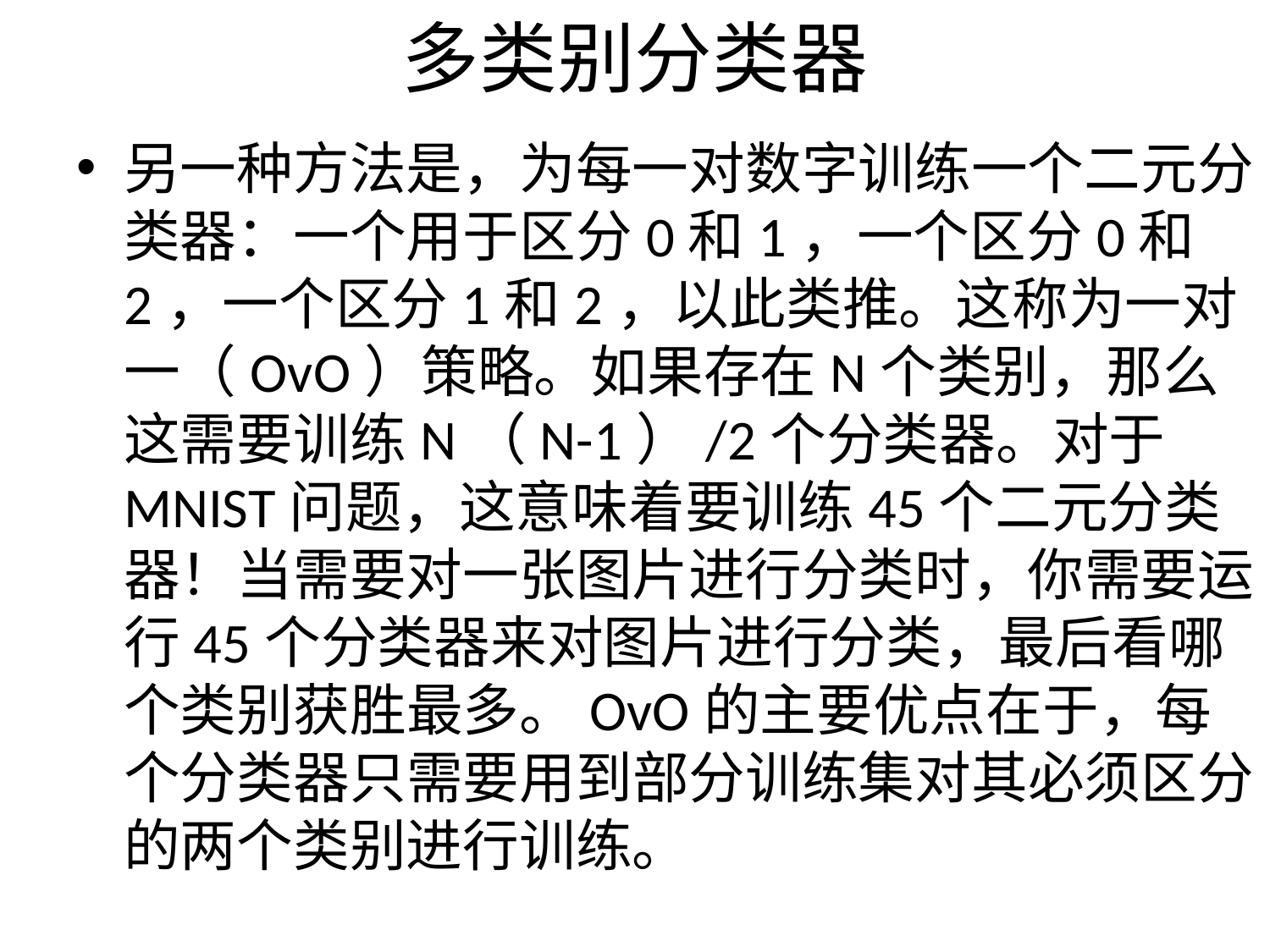

# 多类别分类器
另一种方法是，为每一对数字训练一个二元分类器：一个用于区分0和1，一个区分0和2，一个区分1和2，以此类推。这称为一对一（OvO）策略。如果存在N个类别，那么这需要训练N（N-1）/2个分类器。对于MNIST问题，这意味着要训练45个二元分类器！当需要对一张图片进行分类时，你需要运行45个分类器来对图片进行分类，最后看哪个类别获胜最多。OvO的主要优点在于，每个分类器只需要用到部分训练集对其必须区分的两个类别进行训练。